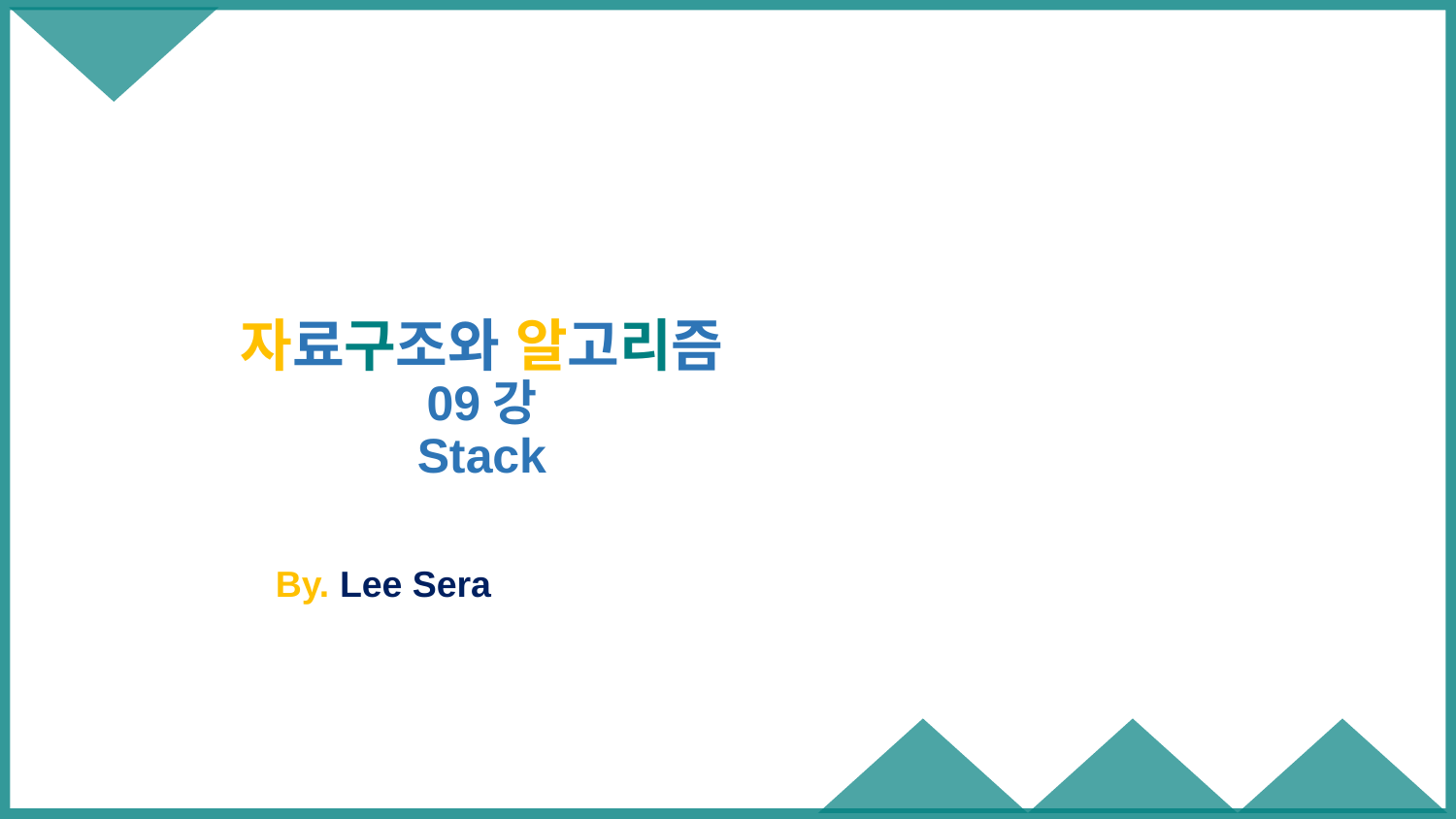

# 자료구조와 알고리즘 09강 Stack
By. Lee Sera